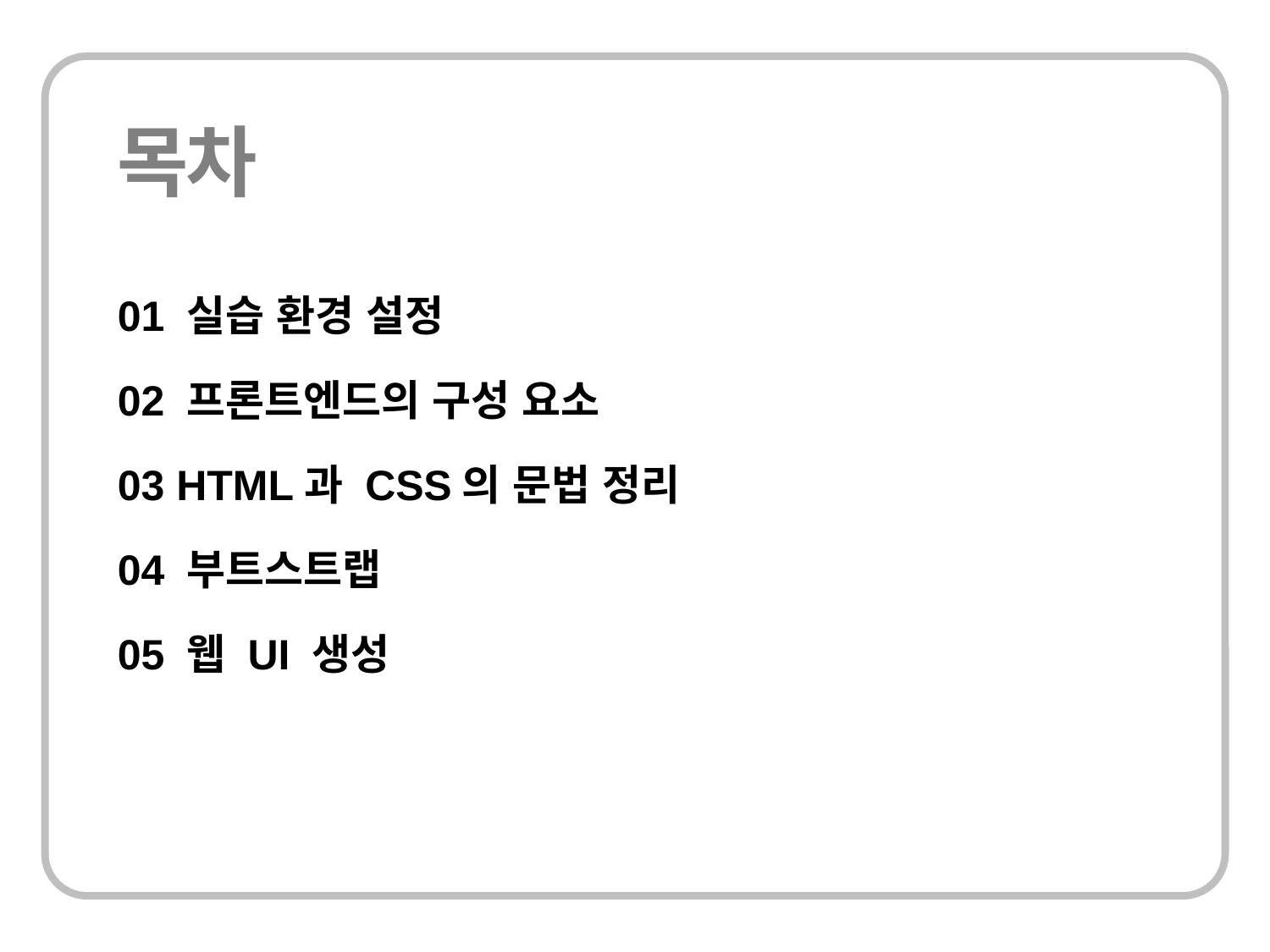

01 실습 환경 설정
02 프론트엔드의 구성 요소
03 HTML과 CSS의 문법 정리
04 부트스트랩
05 웹 UI 생성